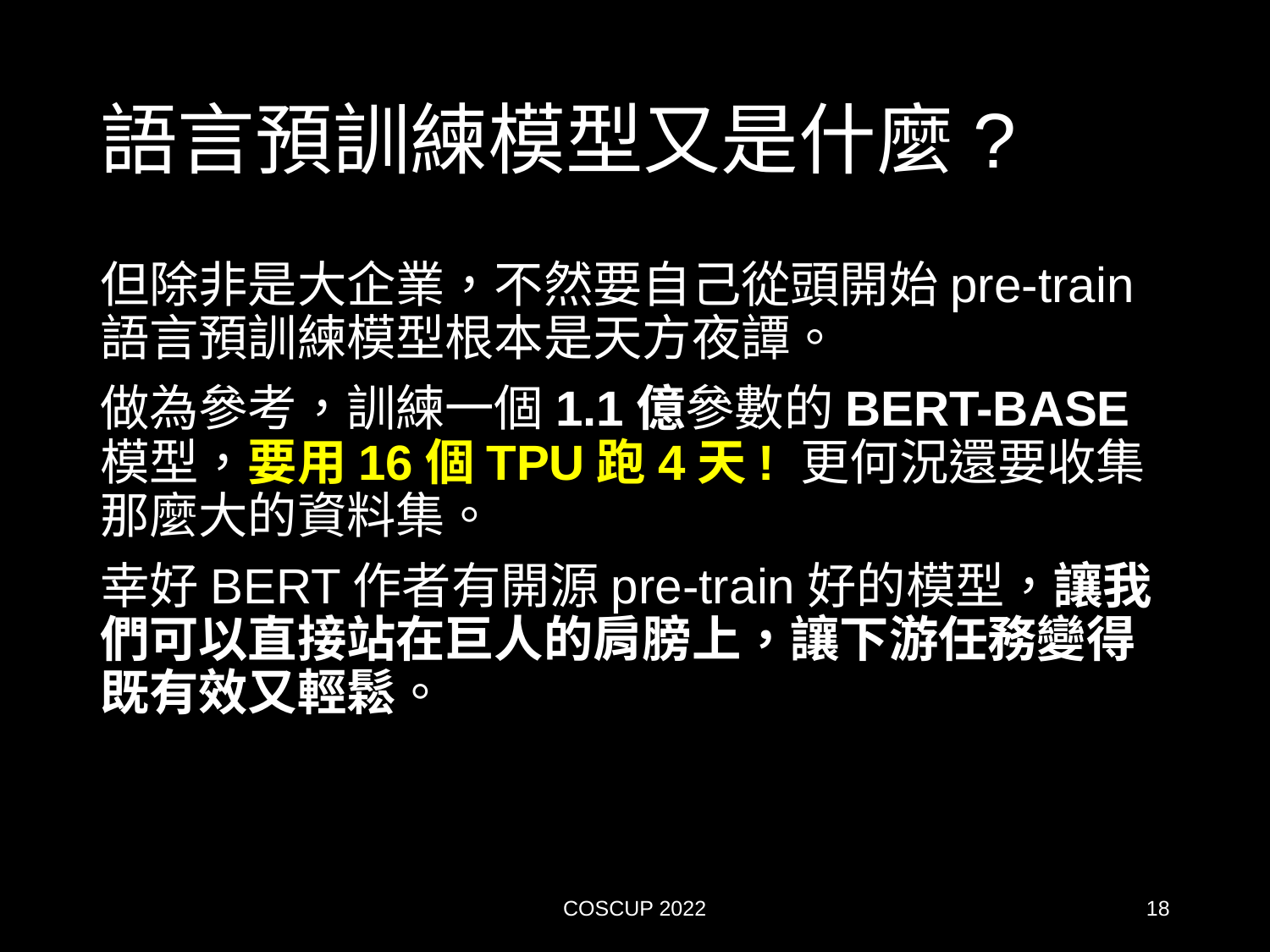

# 語言預訓練模型又是什麼?
但除非是大企業，不然要自己從頭開始pre-train語言預訓練模型根本是天方夜譚。
做為參考，訓練一個1.1億參數的BERT-BASE模型，要用16個TPU跑4天! 更何況還要收集那麼大的資料集。
幸好BERT作者有開源pre-train好的模型，讓我們可以直接站在巨人的肩膀上，讓下游任務變得既有效又輕鬆。
COSCUP 2022
18